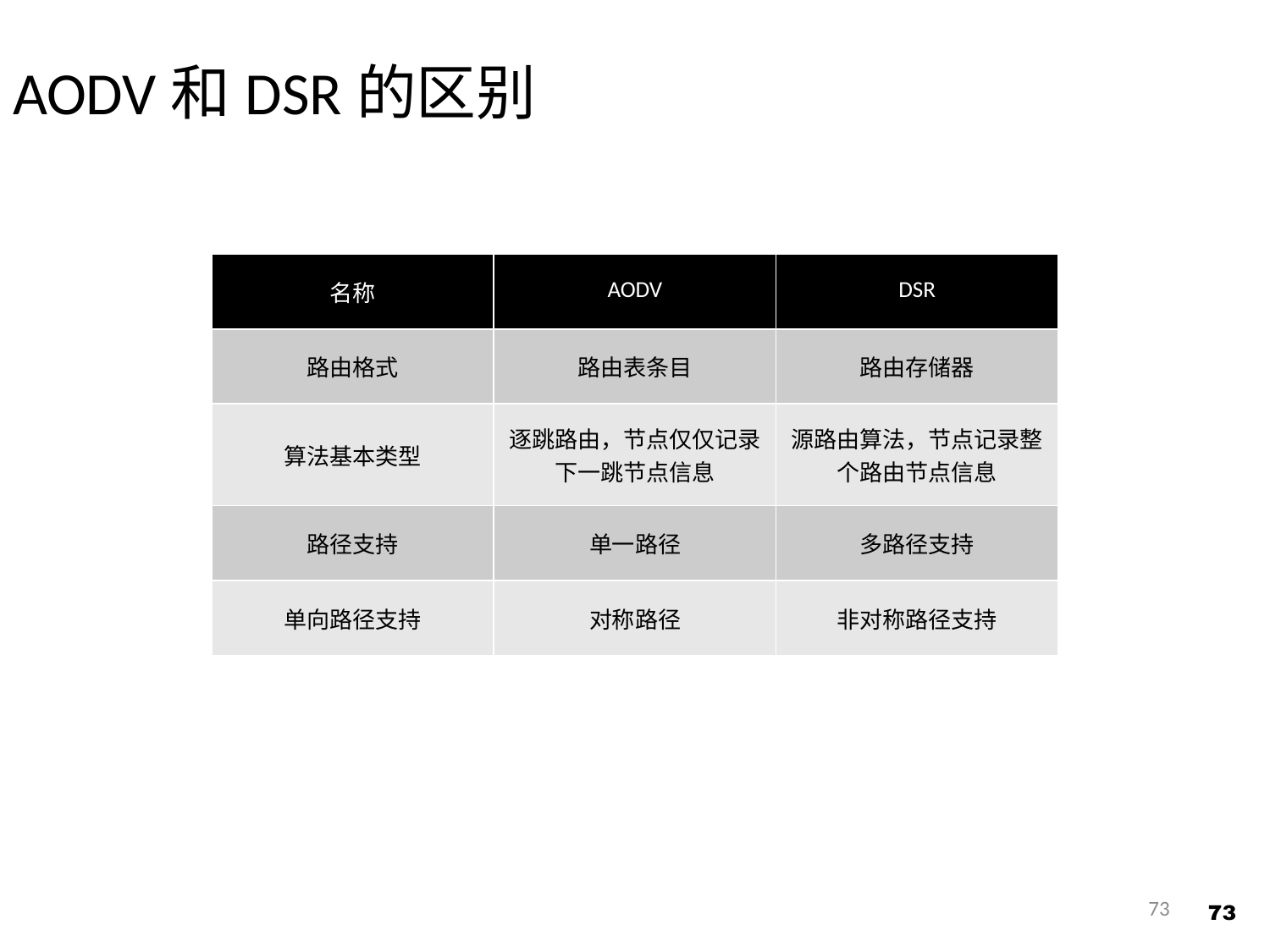

AODV和DSR的区别
| 名称 | AODV | DSR |
| --- | --- | --- |
| 路由格式 | 路由表条目 | 路由存储器 |
| 算法基本类型 | 逐跳路由，节点仅仅记录下一跳节点信息 | 源路由算法，节点记录整个路由节点信息 |
| 路径支持 | 单一路径 | 多路径支持 |
| 单向路径支持 | 对称路径 | 非对称路径支持 |
73
73